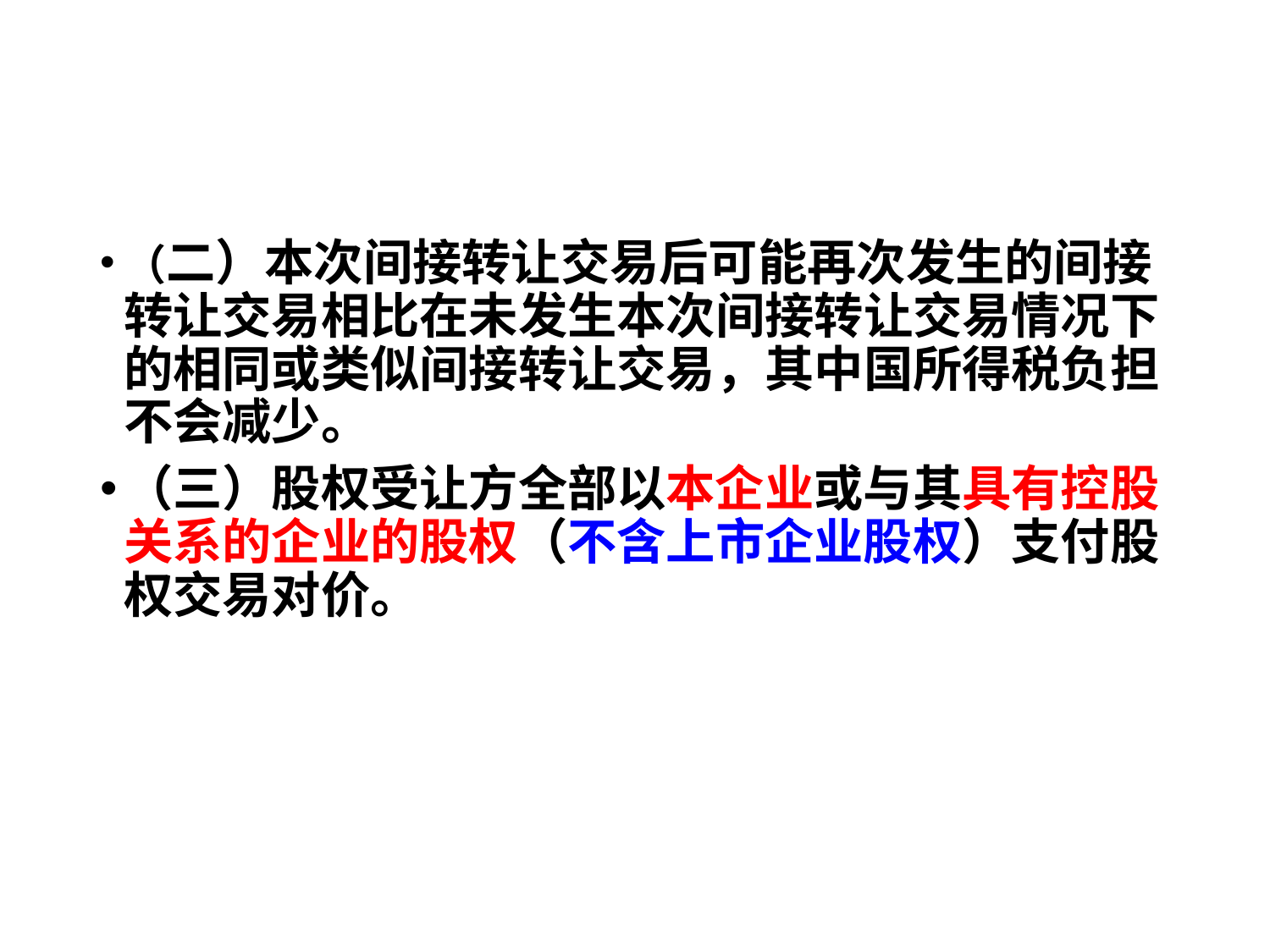

#
（二）本次间接转让交易后可能再次发生的间接转让交易相比在未发生本次间接转让交易情况下的相同或类似间接转让交易，其中国所得税负担不会减少。
（三）股权受让方全部以本企业或与其具有控股关系的企业的股权（不含上市企业股权）支付股权交易对价。